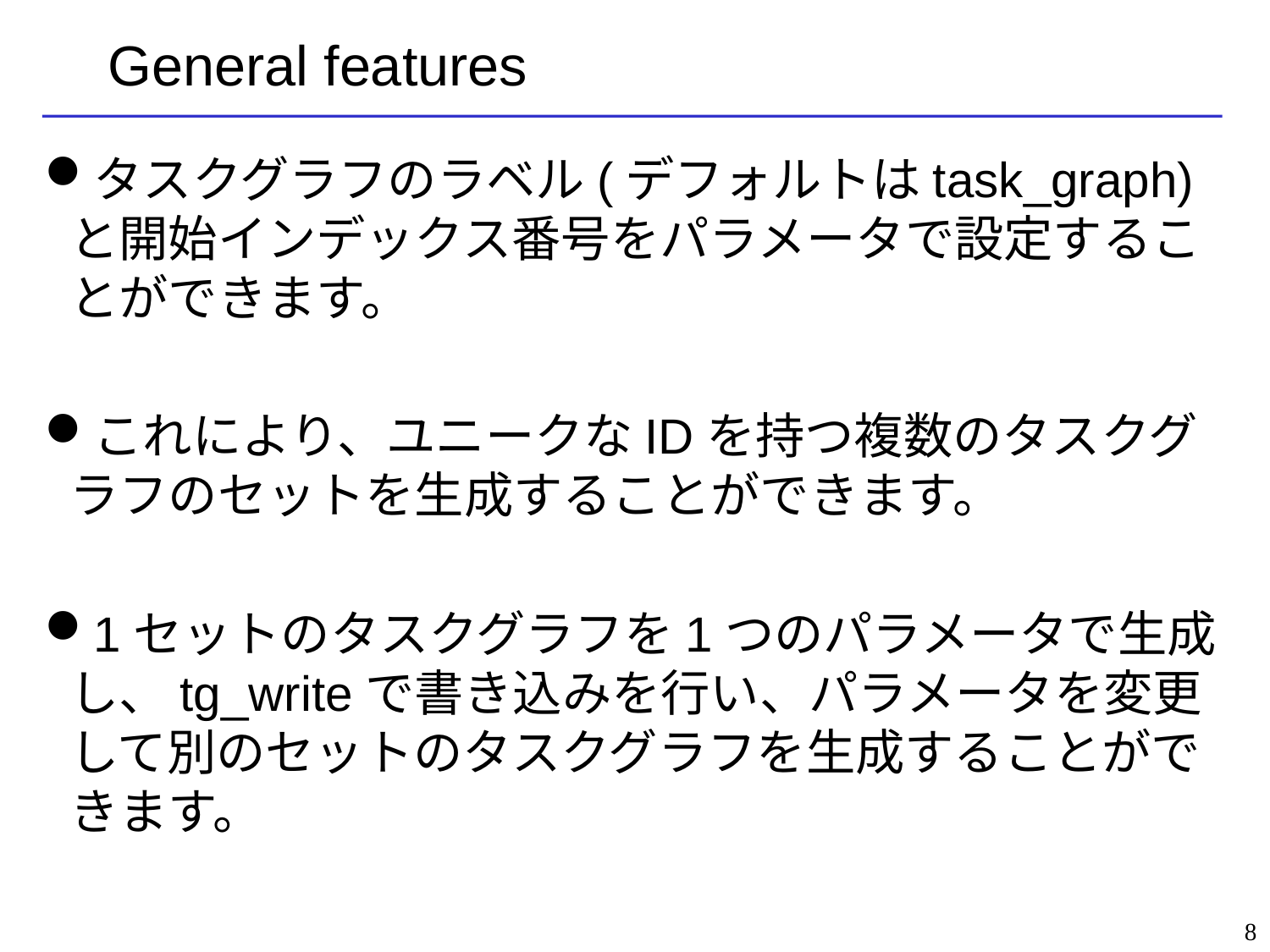

# General features
タスクグラフのラベル(デフォルトはtask_graph)と開始インデックス番号をパラメータで設定することができます。

これにより、ユニークなIDを持つ複数のタスクグラフのセットを生成することができます。

1セットのタスクグラフを1つのパラメータで生成し、tg_writeで書き込みを行い、パラメータを変更して別のセットのタスクグラフを生成することができます。
8